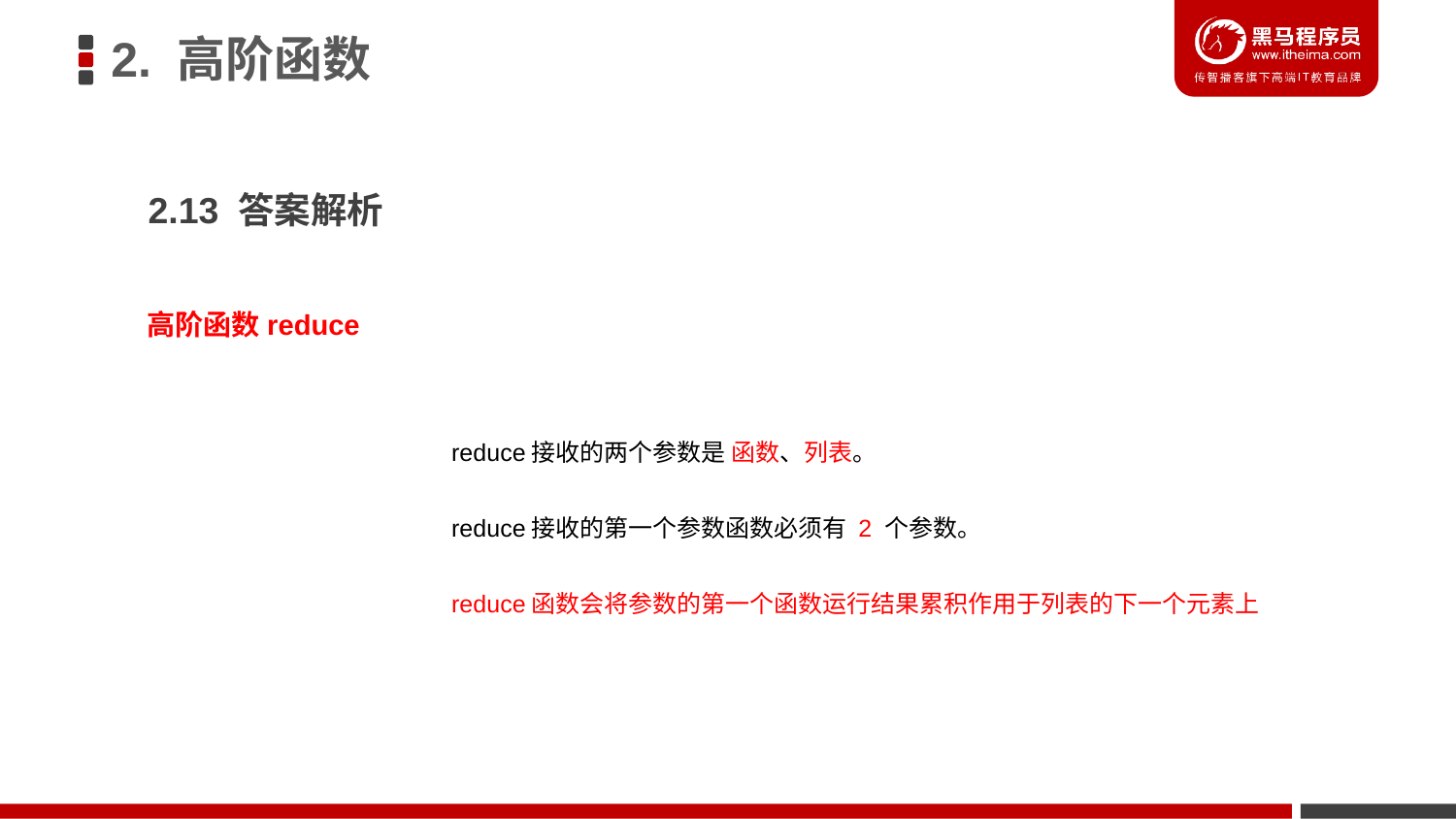

2. 高阶函数
2.13 答案解析
高阶函数reduce
	reduce接收的两个参数是 函数、列表。

	reduce接收的第一个参数函数必须有 2 个参数。

	reduce函数会将参数的第一个函数运行结果累积作用于列表的下一个元素上